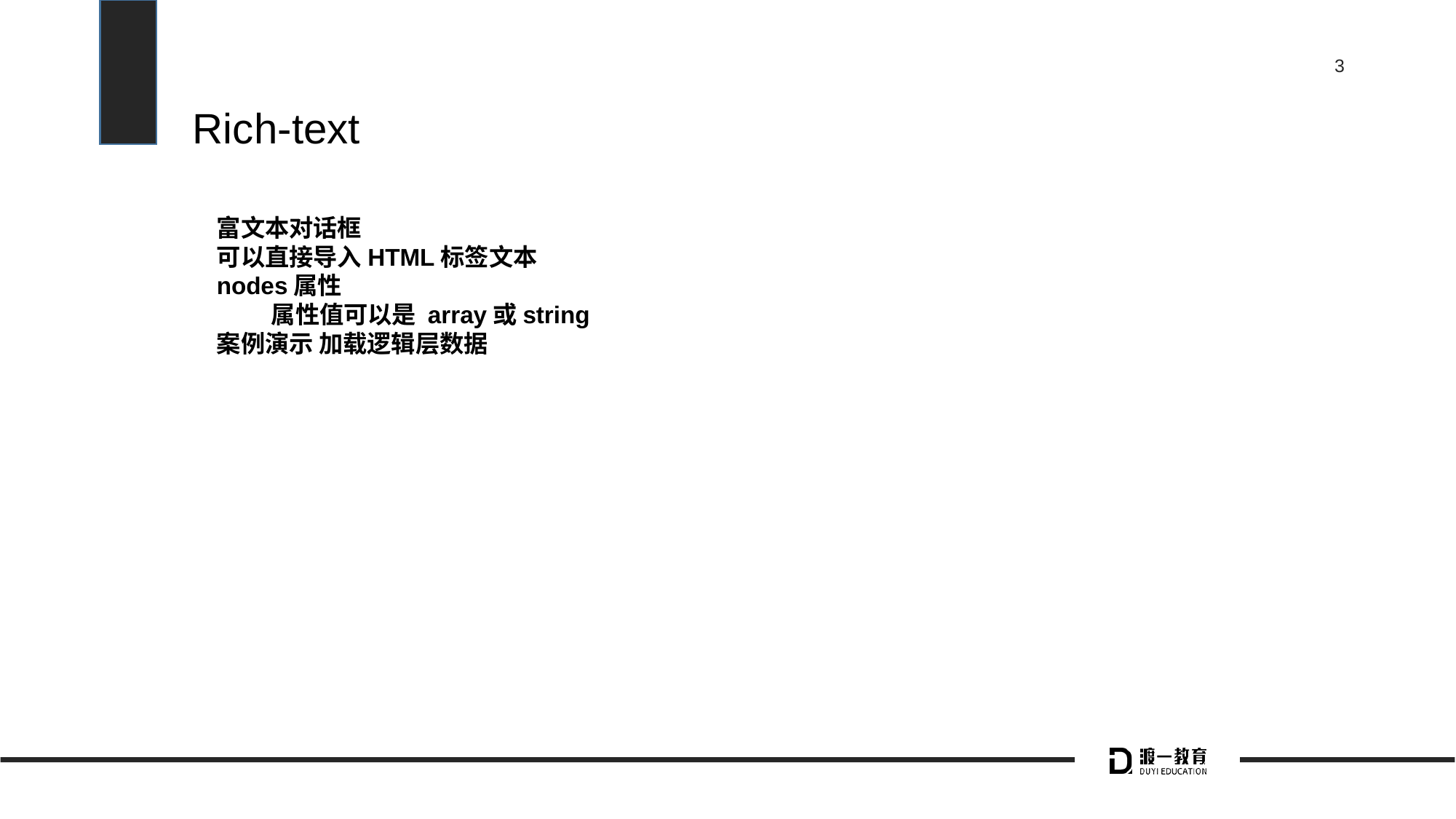

# Rich-text
富文本对话框
可以直接导入HTML标签文本
nodes属性
属性值可以是 array或string
案例演示 加载逻辑层数据